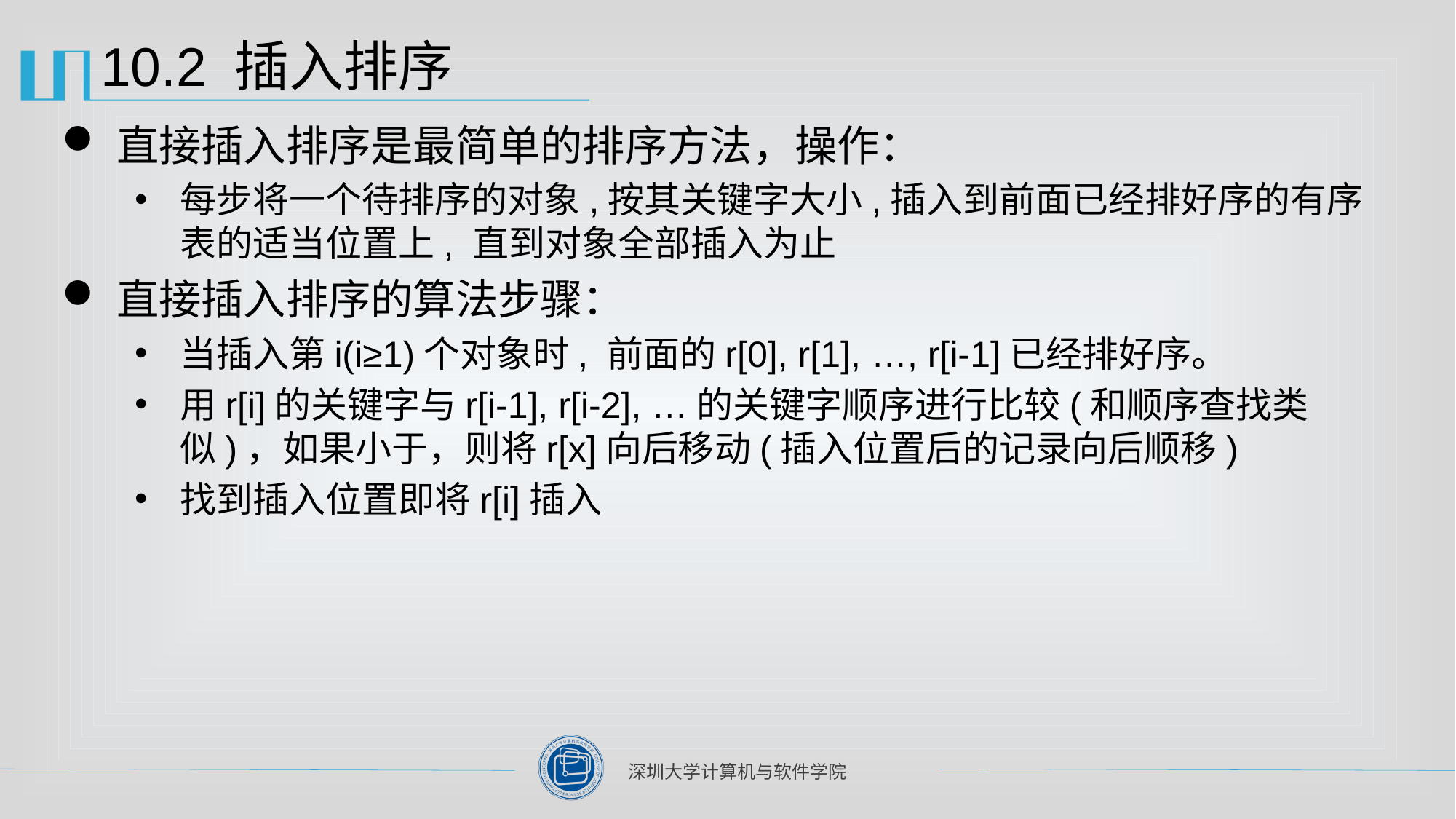

# 10.2 插入排序
直接插入排序是最简单的排序方法，操作：
每步将一个待排序的对象,按其关键字大小,插入到前面已经排好序的有序表的适当位置上, 直到对象全部插入为止
直接插入排序的算法步骤：
当插入第i(i≥1)个对象时, 前面的r[0], r[1], …, r[i-1]已经排好序。
用r[i]的关键字与r[i-1], r[i-2], …的关键字顺序进行比较(和顺序查找类似)，如果小于，则将r[x]向后移动(插入位置后的记录向后顺移)
找到插入位置即将r[i]插入

11